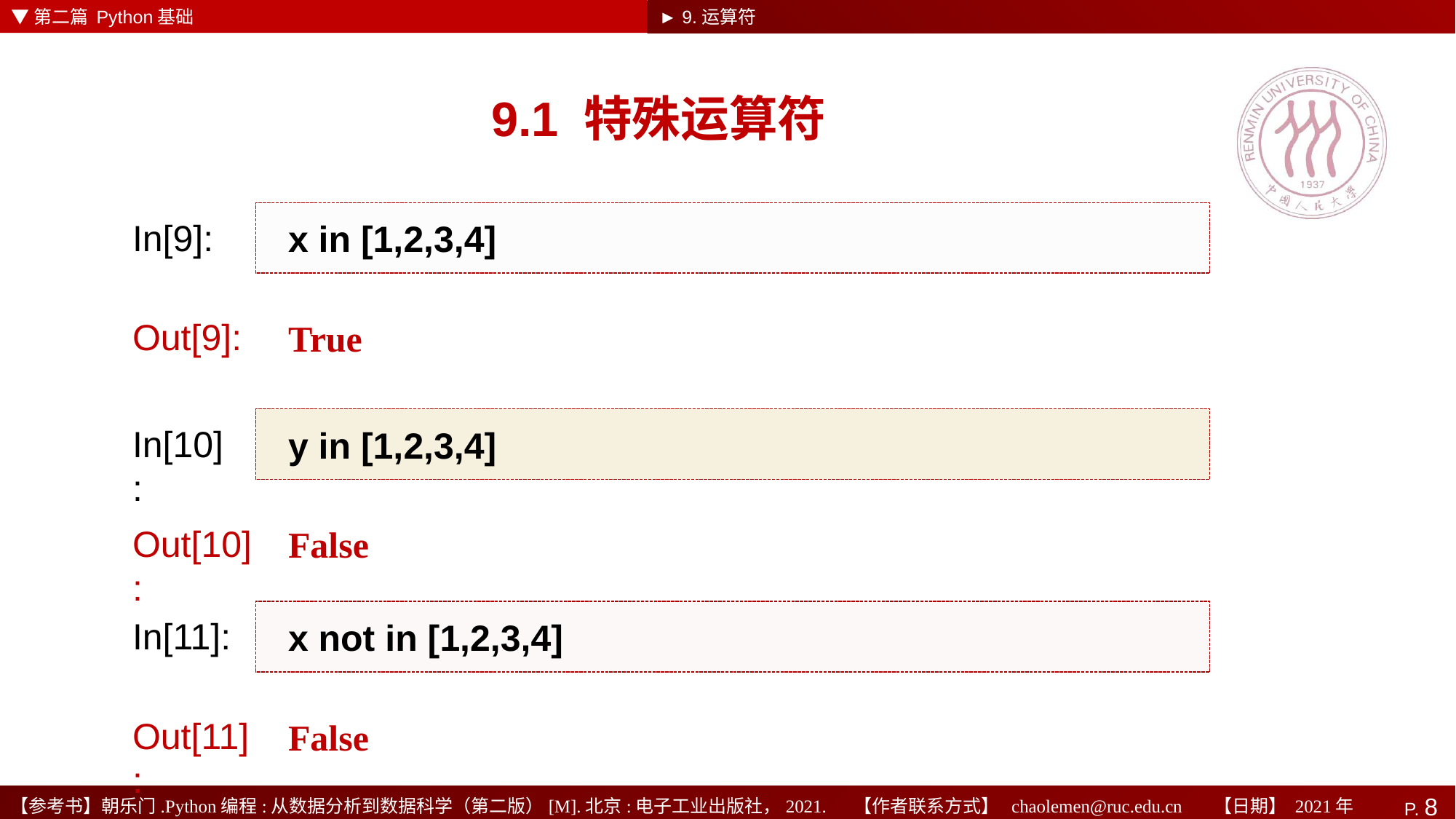

▼第二篇 Python基础
► 9.运算符
# 9.1 特殊运算符
x in [1,2,3,4]
In[9]:
True
Out[9]:
y in [1,2,3,4]
In[10]:
False
Out[10]:
x not in [1,2,3,4]
In[11]:
False
Out[11]: